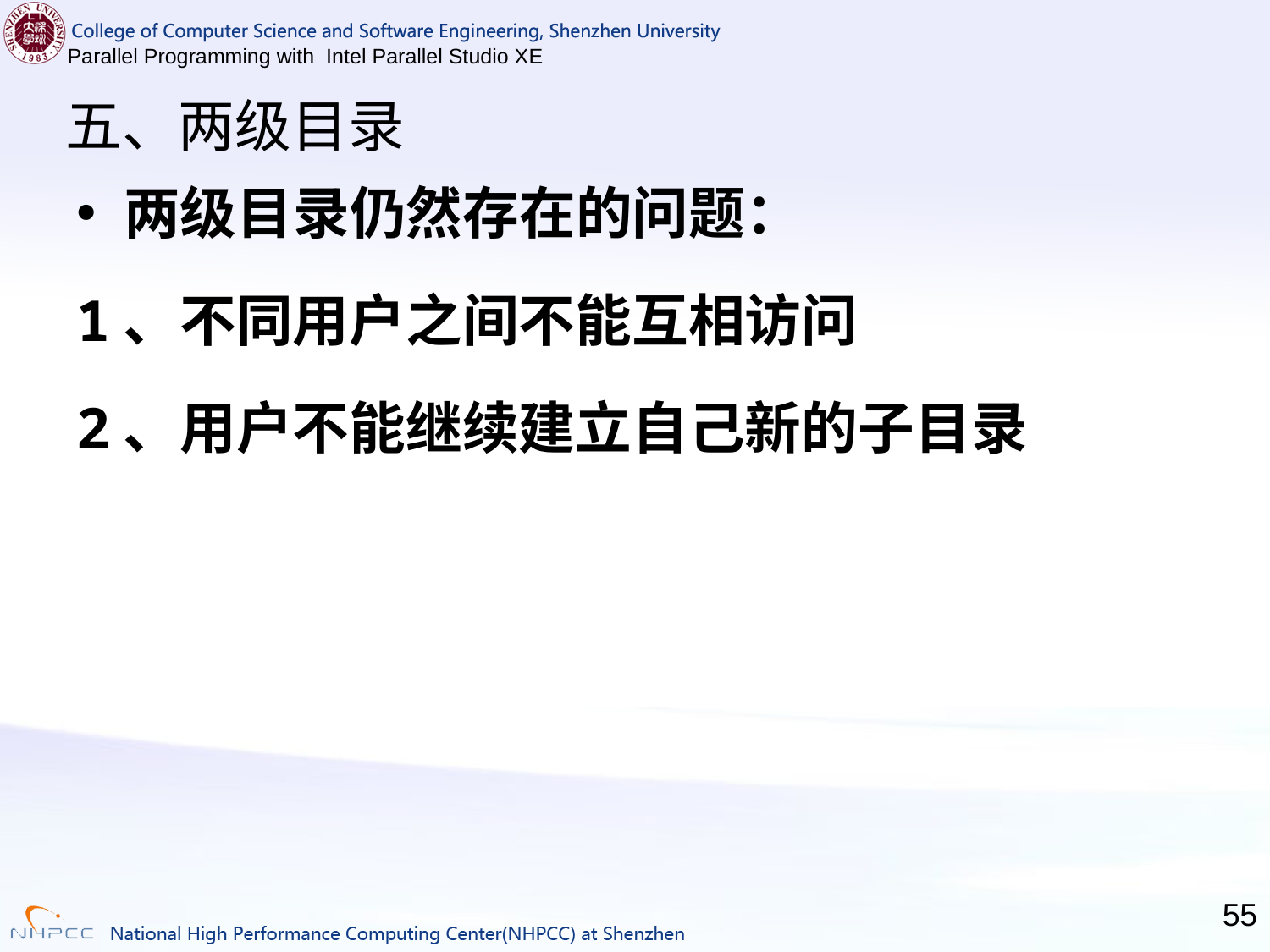

# 五、两级目录
两级目录仍然存在的问题：
1、不同用户之间不能互相访问
2、用户不能继续建立自己新的子目录
55